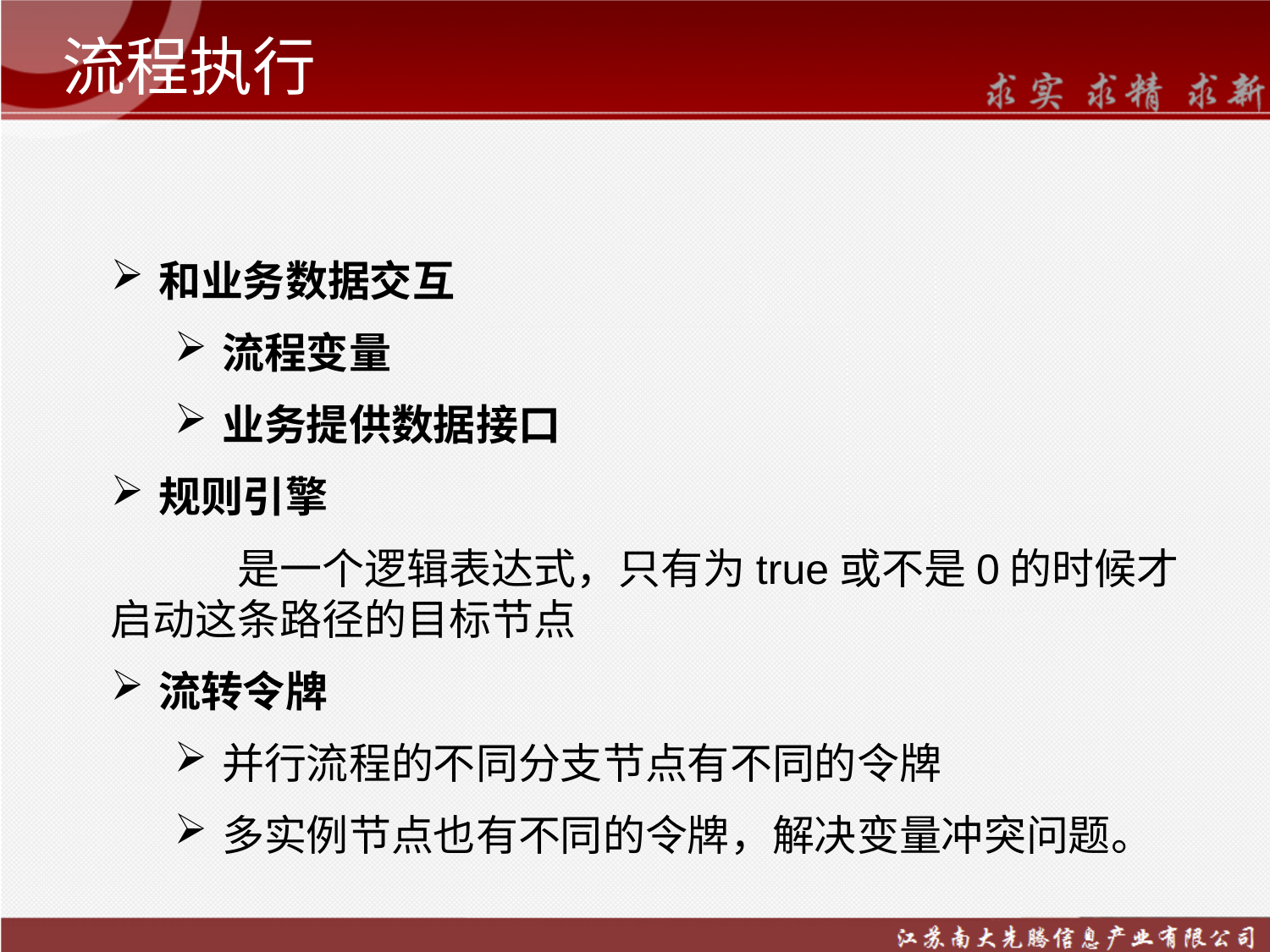

# 流程执行

和业务数据交互
流程变量
业务提供数据接口
规则引擎
	是一个逻辑表达式，只有为true或不是0的时候才启动这条路径的目标节点
流转令牌
并行流程的不同分支节点有不同的令牌
多实例节点也有不同的令牌，解决变量冲突问题。